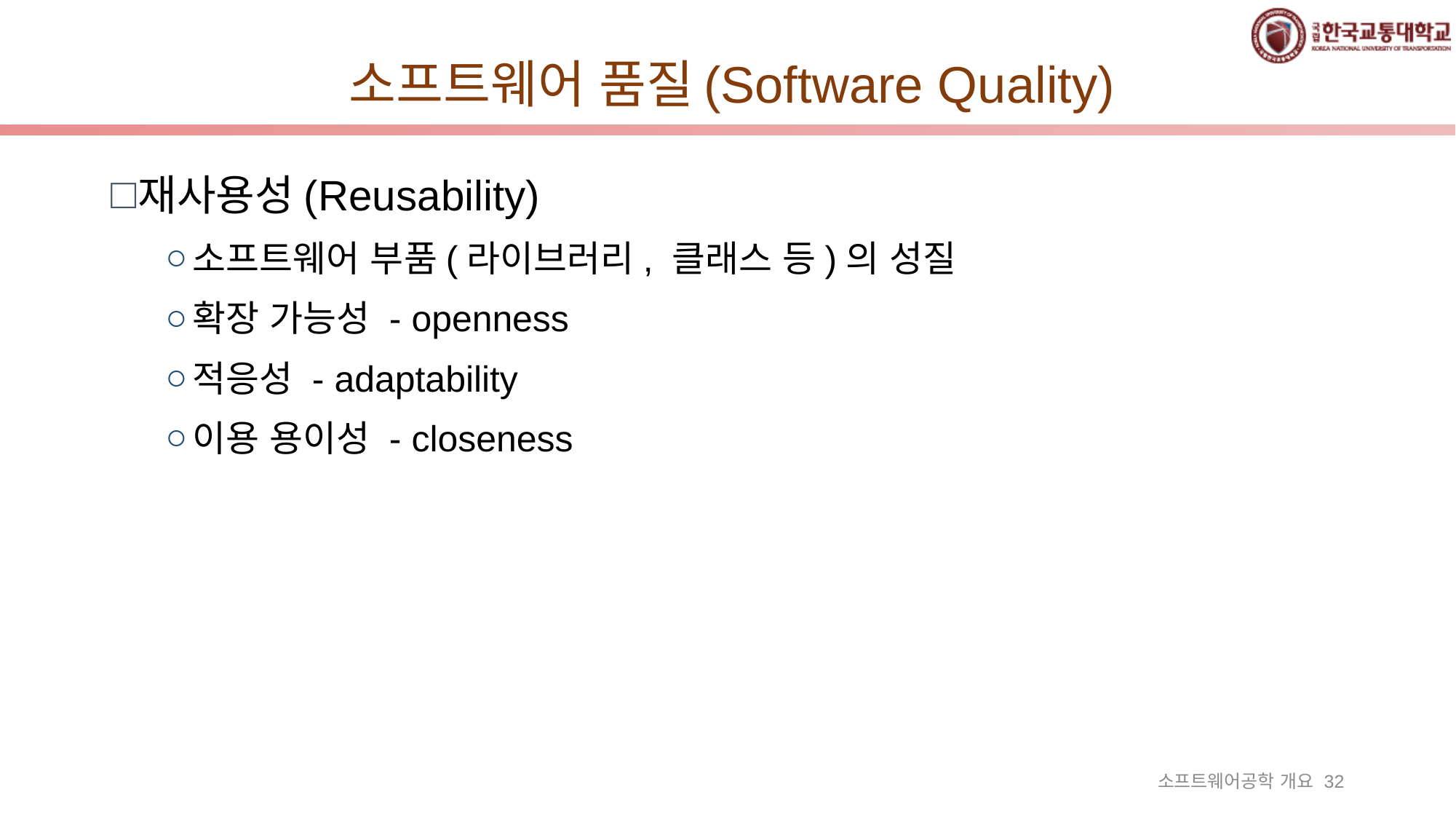

# 소프트웨어 품질(Software Quality)
재사용성(Reusability)
소프트웨어 부품(라이브러리, 클래스 등)의 성질
확장 가능성 - openness
적응성 - adaptability
이용 용이성 - closeness
소프트웨어공학 개요 32